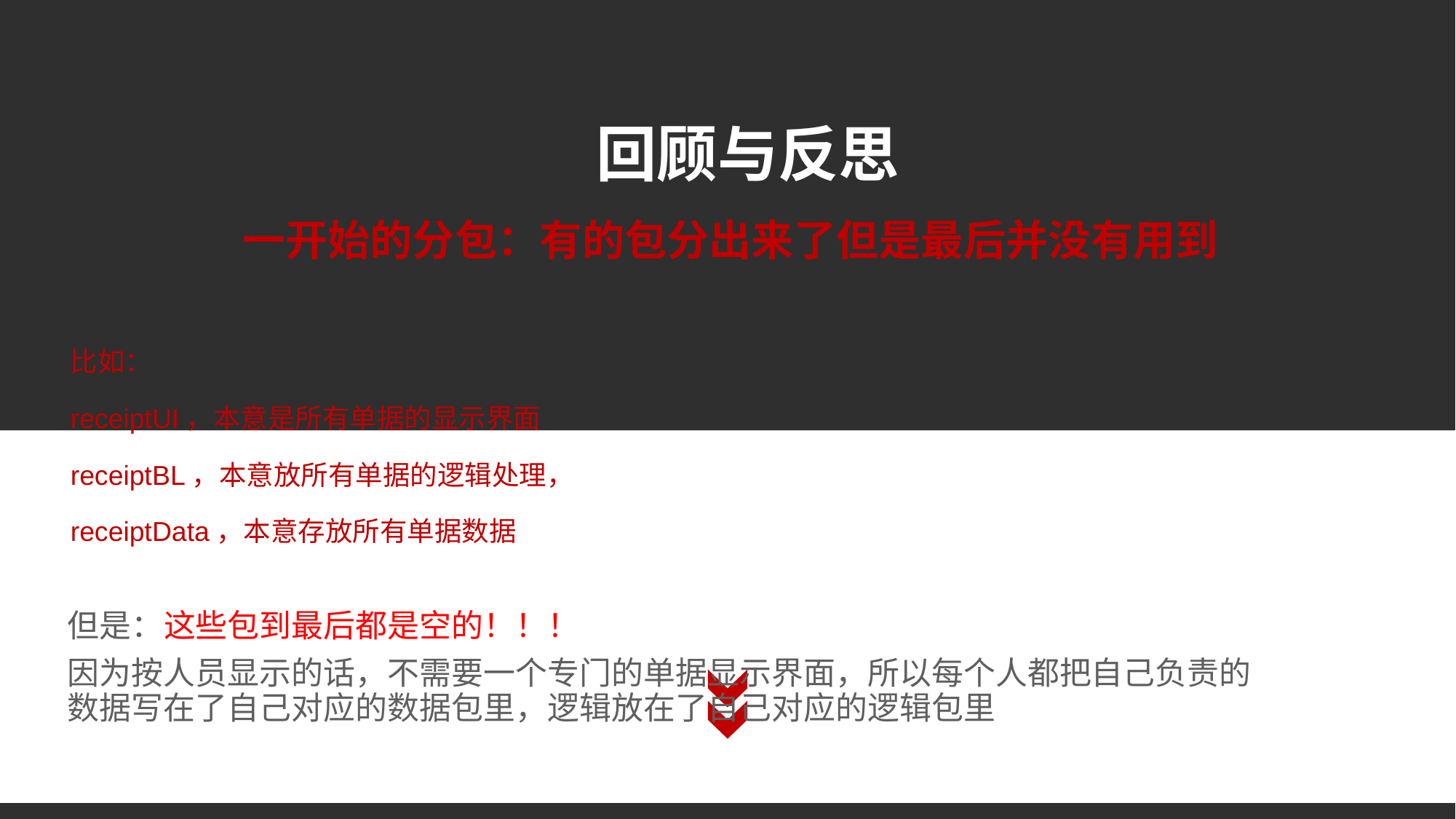

# 回顾与反思
一开始的分包：有的包分出来了但是最后并没有用到

比如：
receiptUI，本意是所有单据的显示界面
receiptBL，本意放所有单据的逻辑处理，
receiptData，本意存放所有单据数据

但是：这些包到最后都是空的！！！
因为按人员显示的话，不需要一个专门的单据显示界面，所以每个人都把自己负责的数据写在了自己对应的数据包里，逻辑放在了自己对应的逻辑包里